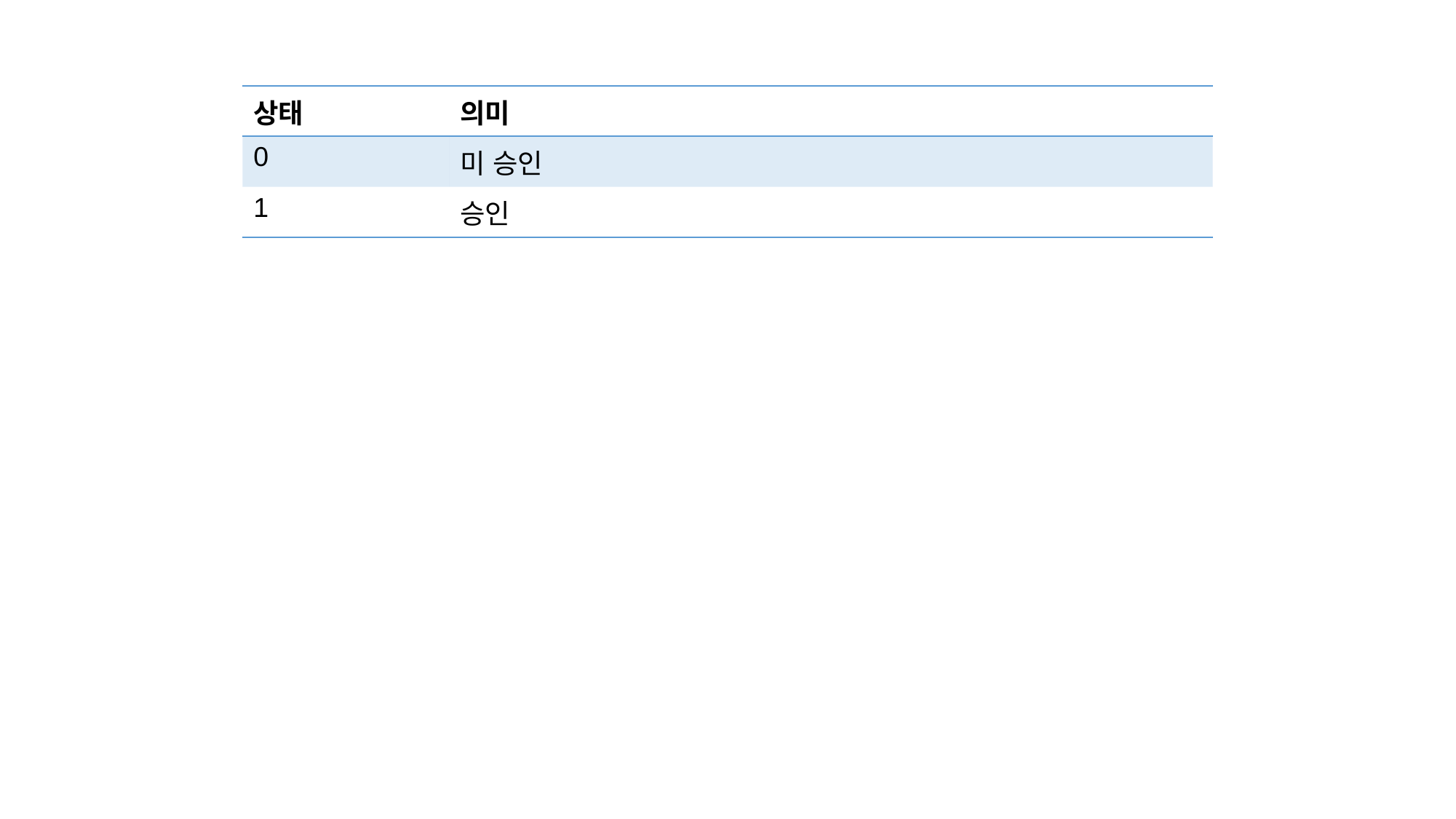

| 상태 | 의미 |
| --- | --- |
| 0 | 미 승인 |
| 1 | 승인 |